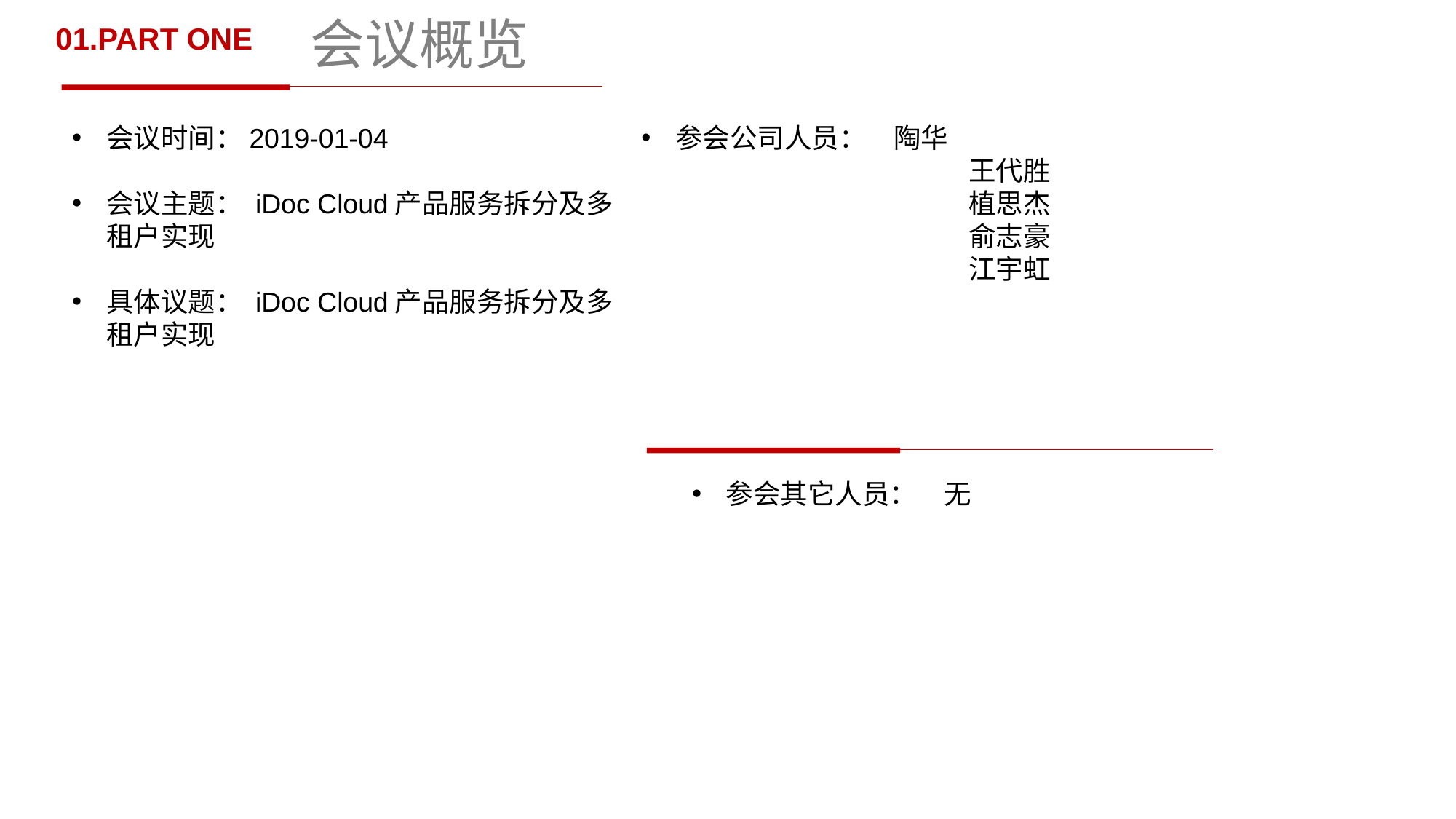

# 会议概览
01.PART ONE

会议时间：2019-01-04

会议主题： iDoc Cloud产品服务拆分及多租户实现

具体议题： iDoc Cloud产品服务拆分及多租户实现
参会公司人员：	陶华
王代胜
植思杰
俞志豪
江宇虹
参会其它人员：	无